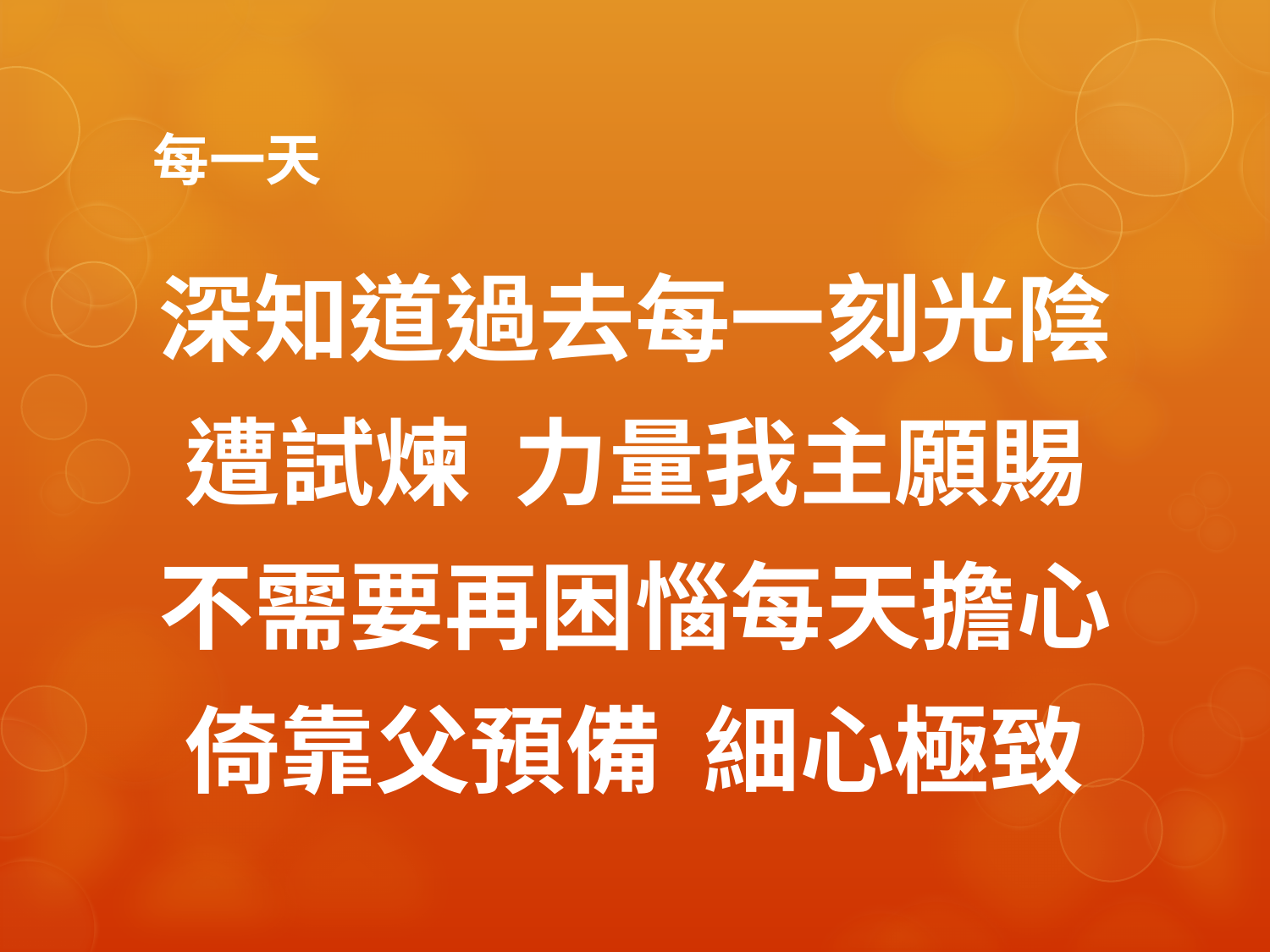

# 每一天
深知道過去每一刻光陰
遭試煉  力量我主願賜
不需要再困惱每天擔心
倚靠父預備  細心極致